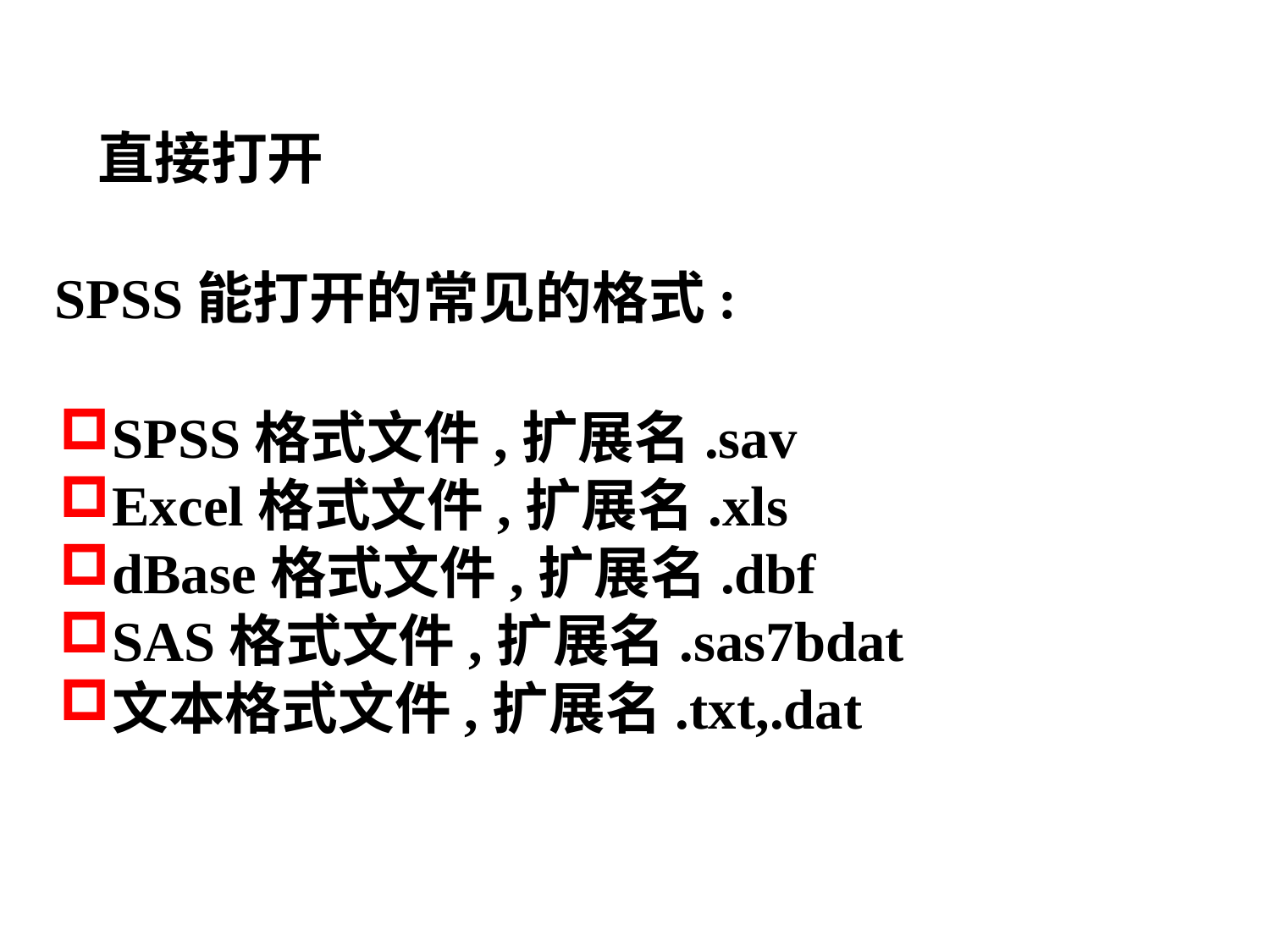

直接打开
SPSS能打开的常见的格式:
SPSS格式文件,扩展名.sav
Excel格式文件,扩展名.xls
dBase格式文件,扩展名.dbf
SAS格式文件,扩展名.sas7bdat
文本格式文件,扩展名.txt,.dat